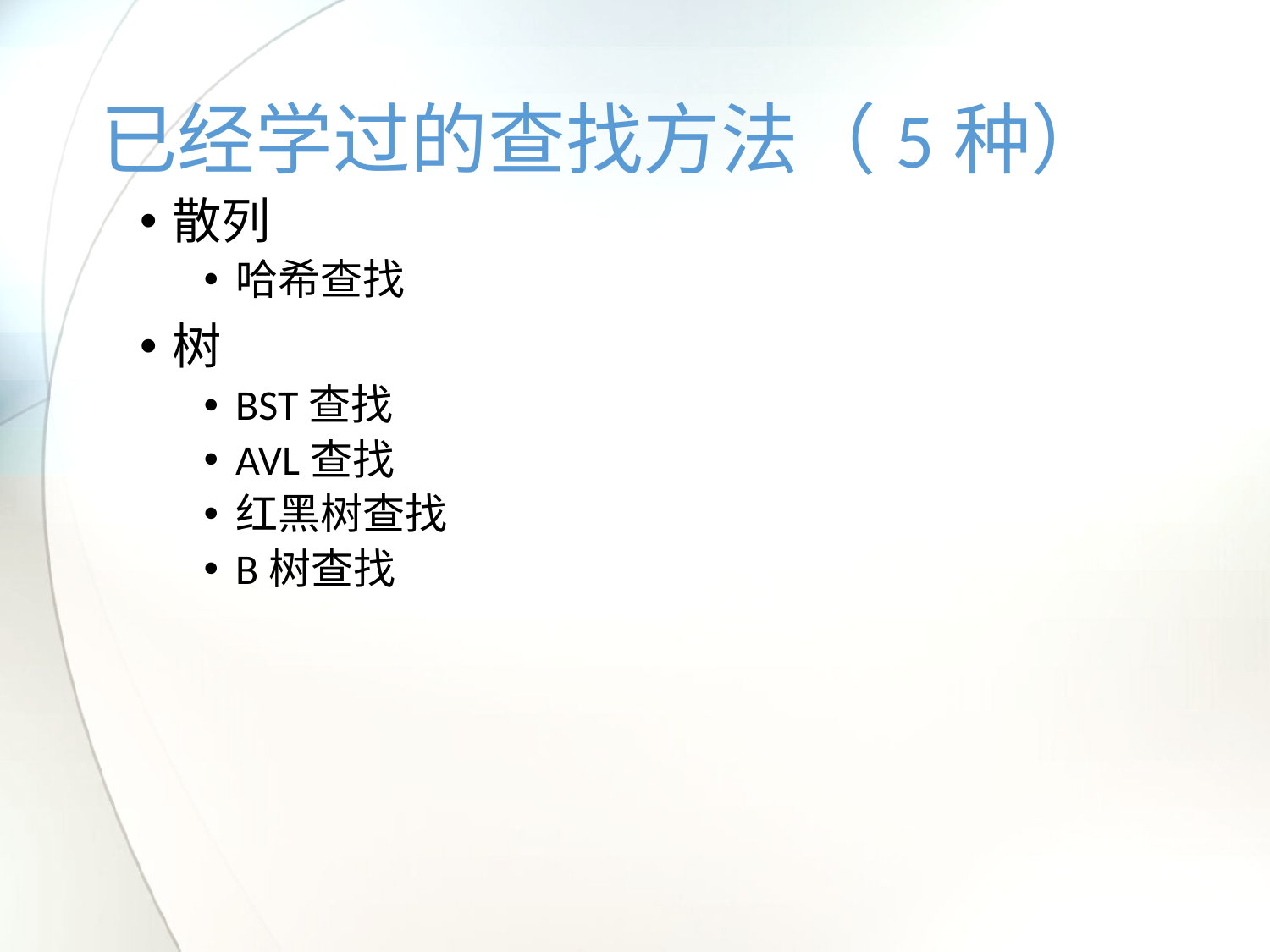

# 已经学过的查找方法（5种）
散列
哈希查找
树
BST查找
AVL查找
红黑树查找
B树查找